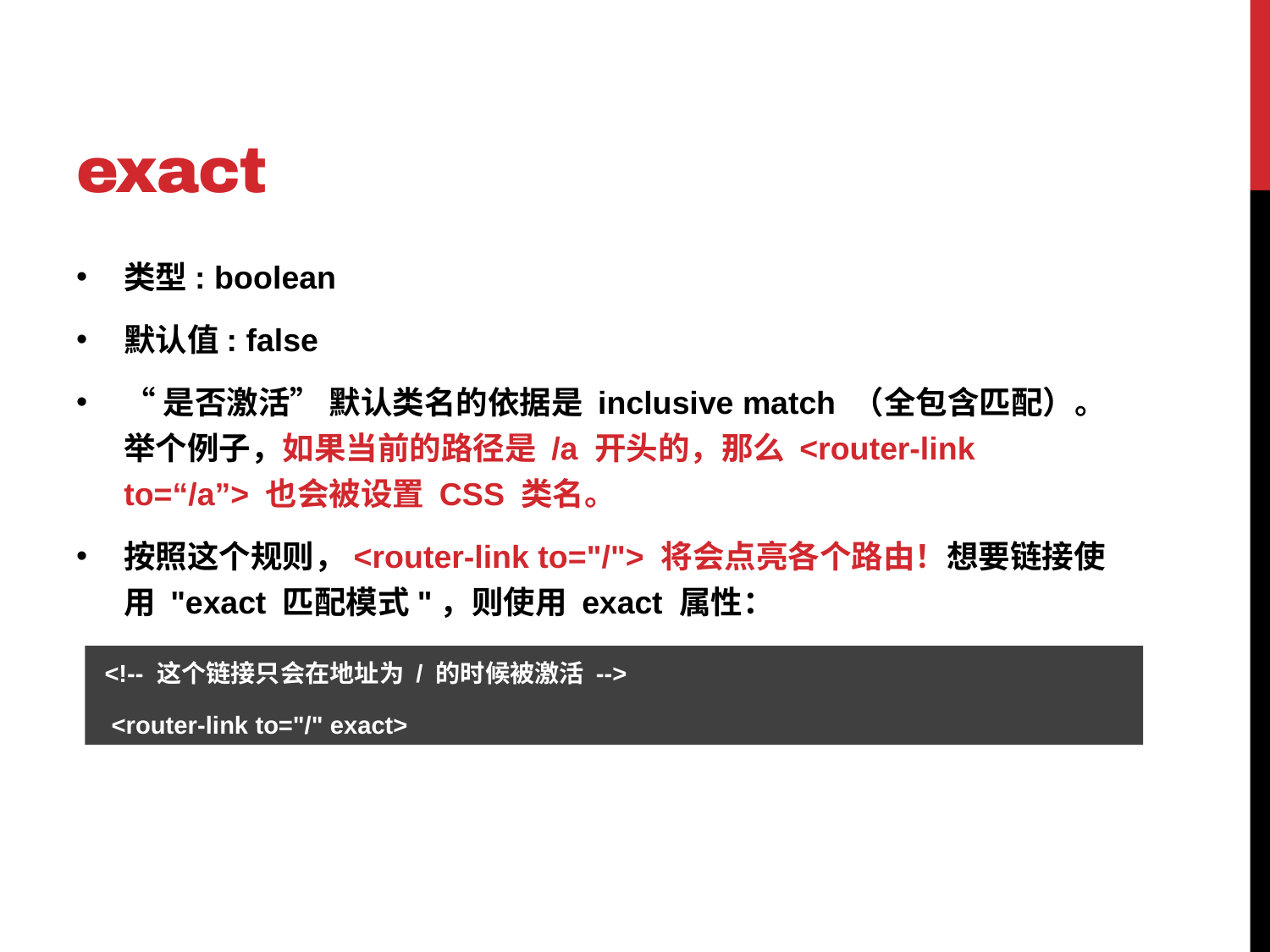

# exact
类型: boolean
默认值: false
“是否激活” 默认类名的依据是 inclusive match （全包含匹配）。 举个例子，如果当前的路径是 /a 开头的，那么 <router-link to=“/a”> 也会被设置 CSS 类名。
按照这个规则，<router-link to="/"> 将会点亮各个路由！想要链接使用 "exact 匹配模式"，则使用 exact 属性：

 <!-- 这个链接只会在地址为 / 的时候被激活 -->
  <router-link to="/" exact>